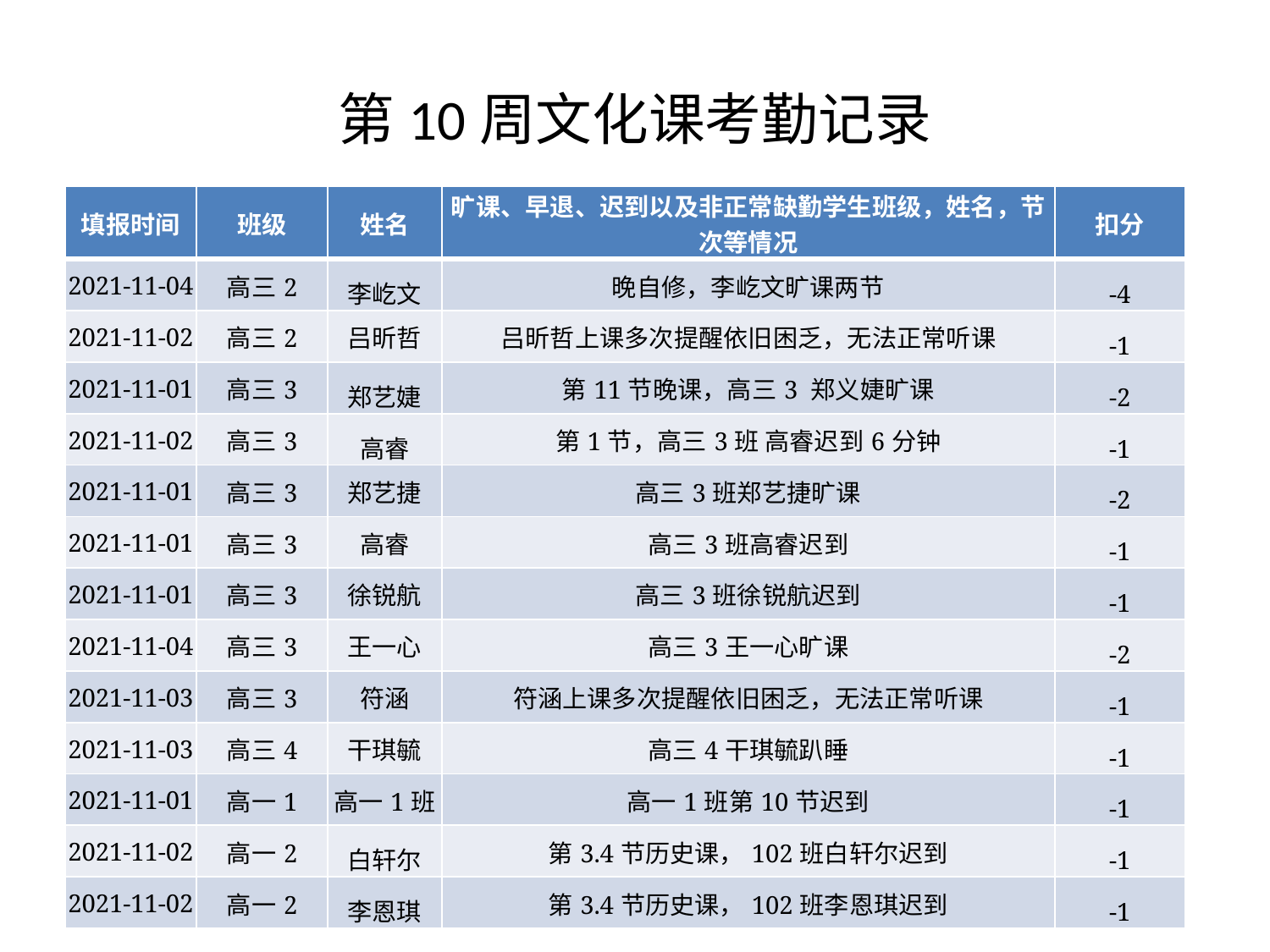

# 第10周文化课考勤记录
| 填报时间 | 班级 | 姓名 | 旷课、早退、迟到以及非正常缺勤学生班级，姓名，节次等情况 | 扣分 |
| --- | --- | --- | --- | --- |
| 2021-11-04 | 高三2 | 李屹文 | 晚自修，李屹文旷课两节 | -4 |
| 2021-11-02 | 高三2 | 吕昕哲 | 吕昕哲上课多次提醒依旧困乏，无法正常听课 | -1 |
| 2021-11-01 | 高三3 | 郑艺婕 | 第11节晚课，高三3 郑义婕旷课 | -2 |
| 2021-11-02 | 高三3 | 高睿 | 第1节，高三3班 高睿迟到6分钟 | -1 |
| 2021-11-01 | 高三3 | 郑艺捷 | 高三3班郑艺捷旷课 | -2 |
| 2021-11-01 | 高三3 | 高睿 | 高三3班高睿迟到 | -1 |
| 2021-11-01 | 高三3 | 徐锐航 | 高三3班徐锐航迟到 | -1 |
| 2021-11-04 | 高三3 | 王一心 | 高三3王一心旷课 | -2 |
| 2021-11-03 | 高三3 | 符涵 | 符涵上课多次提醒依旧困乏，无法正常听课 | -1 |
| 2021-11-03 | 高三4 | 干琪毓 | 高三4干琪毓趴睡 | -1 |
| 2021-11-01 | 高一1 | 高一1班 | 高一1班第10节迟到 | -1 |
| 2021-11-02 | 高一2 | 白轩尔 | 第3.4节历史课，102班白轩尔迟到 | -1 |
| 2021-11-02 | 高一2 | 李恩琪 | 第3.4节历史课，102班李恩琪迟到 | -1 |